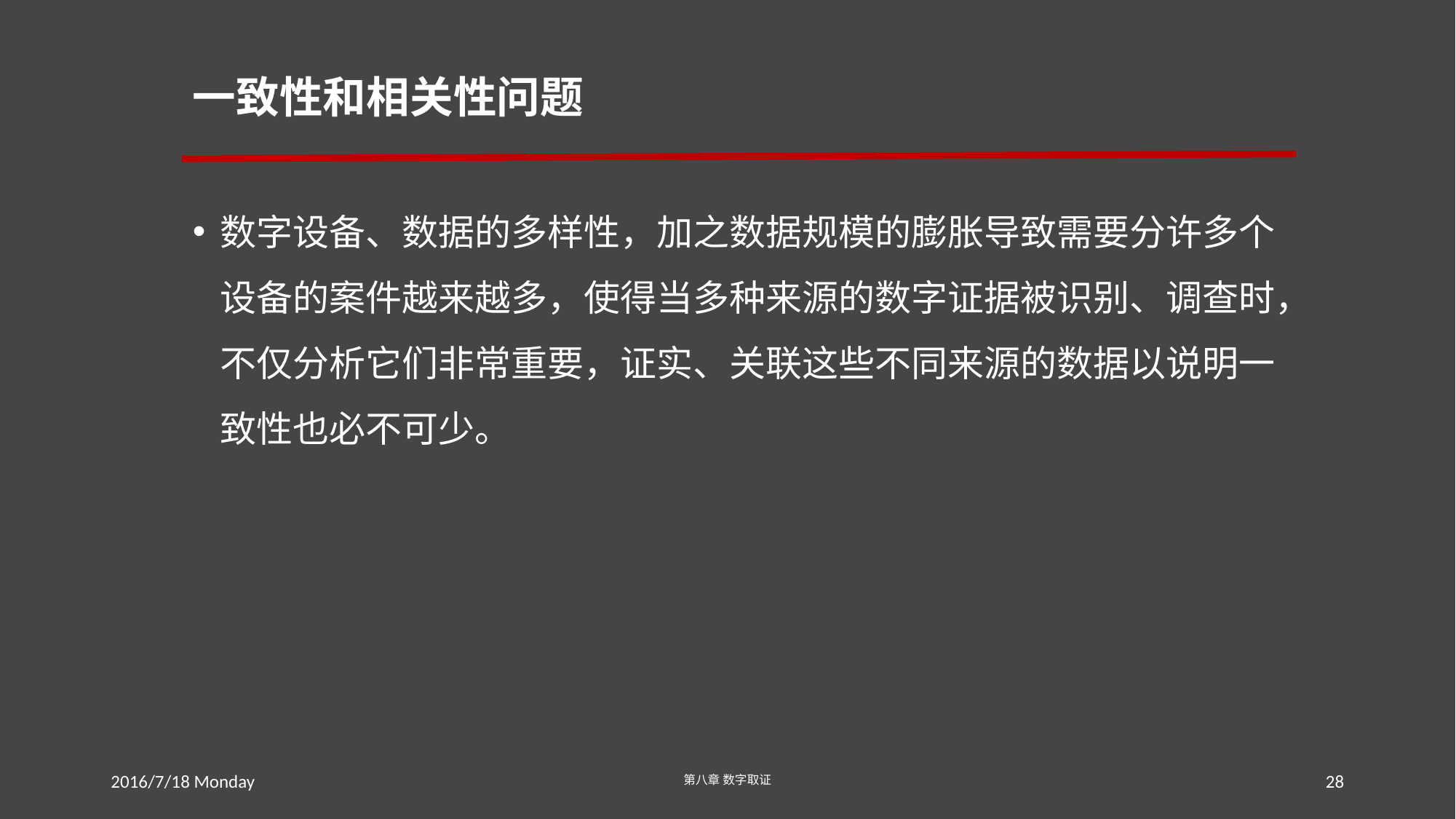

# 一致性和相关性问题
数字设备、数据的多样性，加之数据规模的膨胀导致需要分许多个设备的案件越来越多，使得当多种来源的数字证据被识别、调查时，不仅分析它们非常重要，证实、关联这些不同来源的数据以说明一致性也必不可少。
2016/7/18 Monday
第八章 数字取证
28